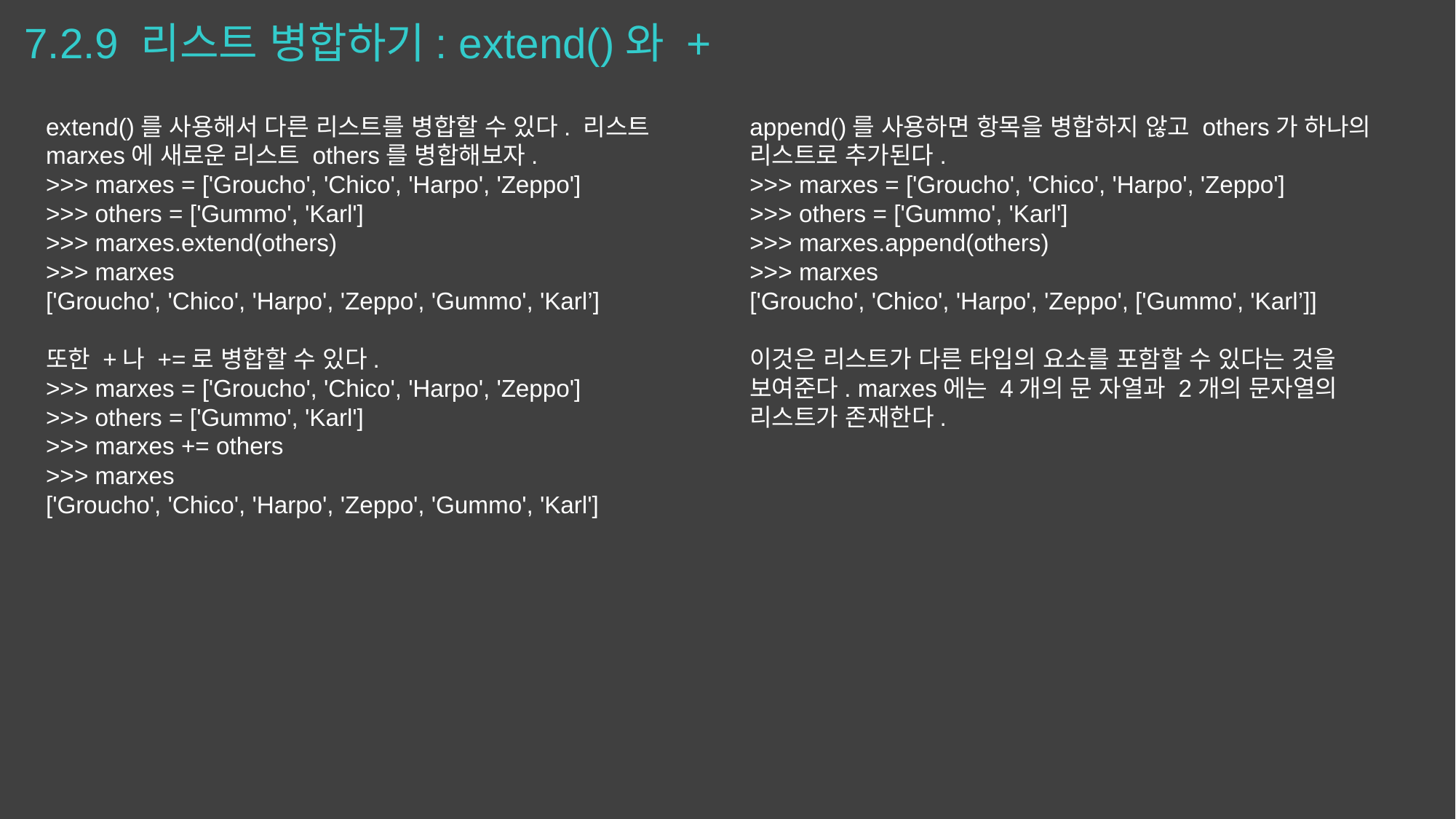

# 7.2.9 리스트 병합하기: extend()와 +
extend()를 사용해서 다른 리스트를 병합할 수 있다. 리스트 marxes에 새로운 리스트 others를 병합해보자.
>>> marxes = ['Groucho', 'Chico', 'Harpo', 'Zeppo']
>>> others = ['Gummo', 'Karl']
>>> marxes.extend(others)
>>> marxes
['Groucho', 'Chico', 'Harpo', 'Zeppo', 'Gummo', 'Karl’]

또한 +나 +=로 병합할 수 있다.
>>> marxes = ['Groucho', 'Chico', 'Harpo', 'Zeppo']
>>> others = ['Gummo', 'Karl']
>>> marxes += others
>>> marxes
['Groucho', 'Chico', 'Harpo', 'Zeppo', 'Gummo', 'Karl']
append()를 사용하면 항목을 병합하지 않고 others가 하나의 리스트로 추가된다.
>>> marxes = ['Groucho', 'Chico', 'Harpo', 'Zeppo']
>>> others = ['Gummo', 'Karl']
>>> marxes.append(others)
>>> marxes
['Groucho', 'Chico', 'Harpo', 'Zeppo', ['Gummo', 'Karl’]]

이것은 리스트가 다른 타입의 요소를 포함할 수 있다는 것을 보여준다. marxes에는 4개의 문 자열과 2개의 문자열의 리스트가 존재한다.